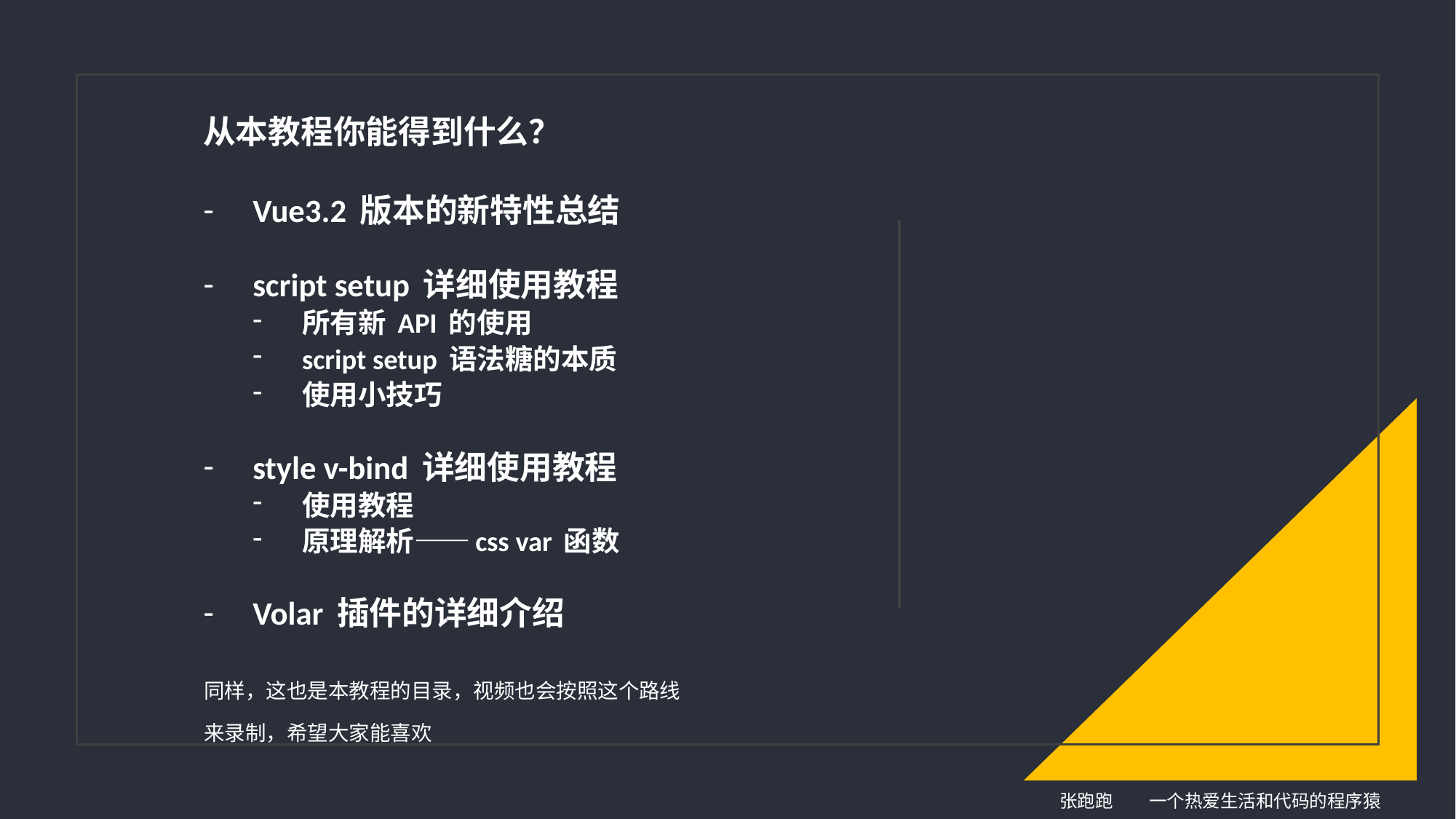

从本教程你能得到什么？
Vue3.2 版本的新特性总结
script setup 详细使用教程
所有新 API 的使用
script setup 语法糖的本质
使用小技巧
style v-bind 详细使用教程
使用教程
原理解析——css var 函数
Volar 插件的详细介绍

同样，这也是本教程的目录，视频也会按照这个路线来录制，希望大家能喜欢
张跑跑         一个热爱生活和代码的程序猿